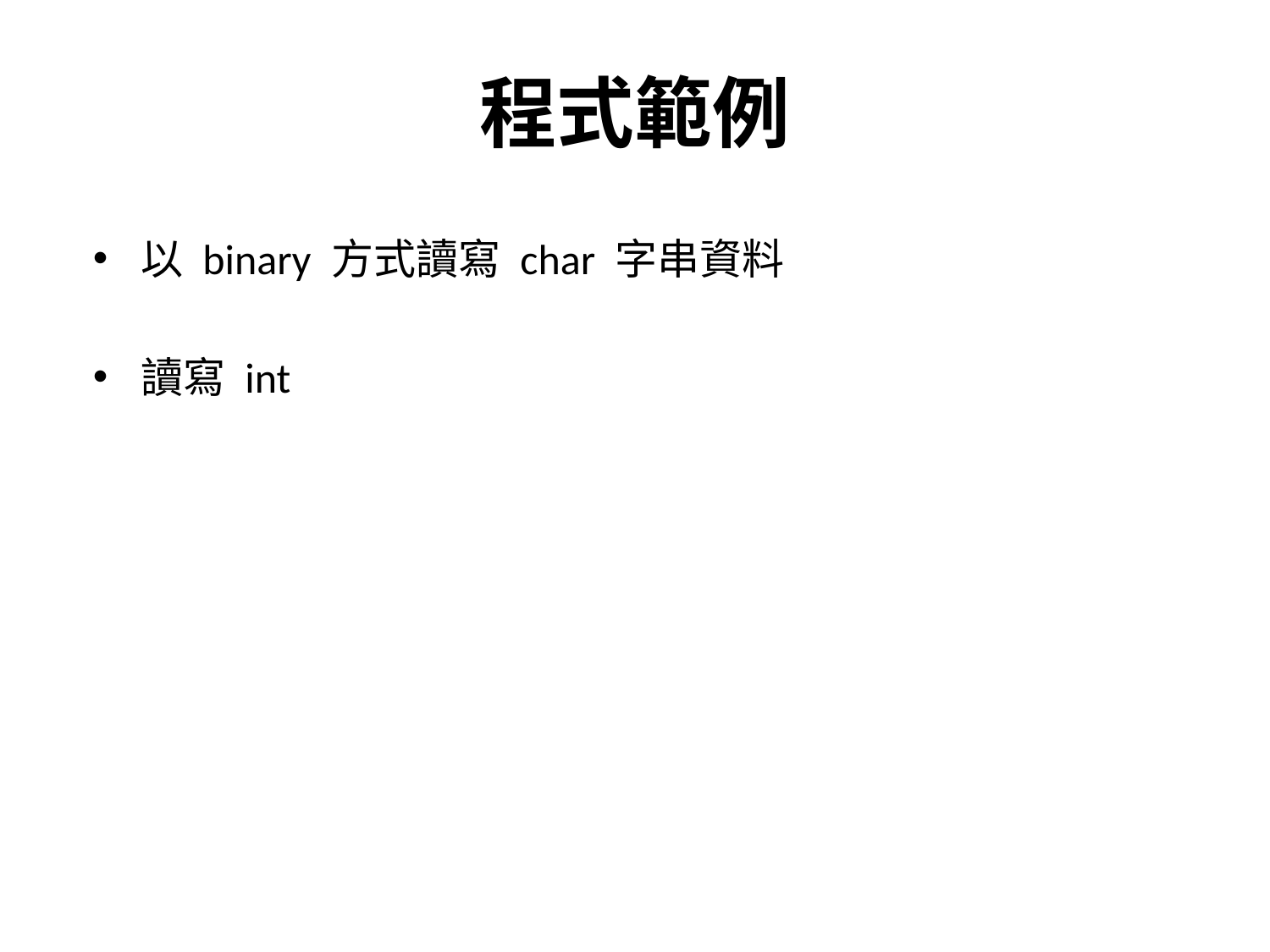

程式範例
以 binary 方式讀寫 char 字串資料

讀寫 int